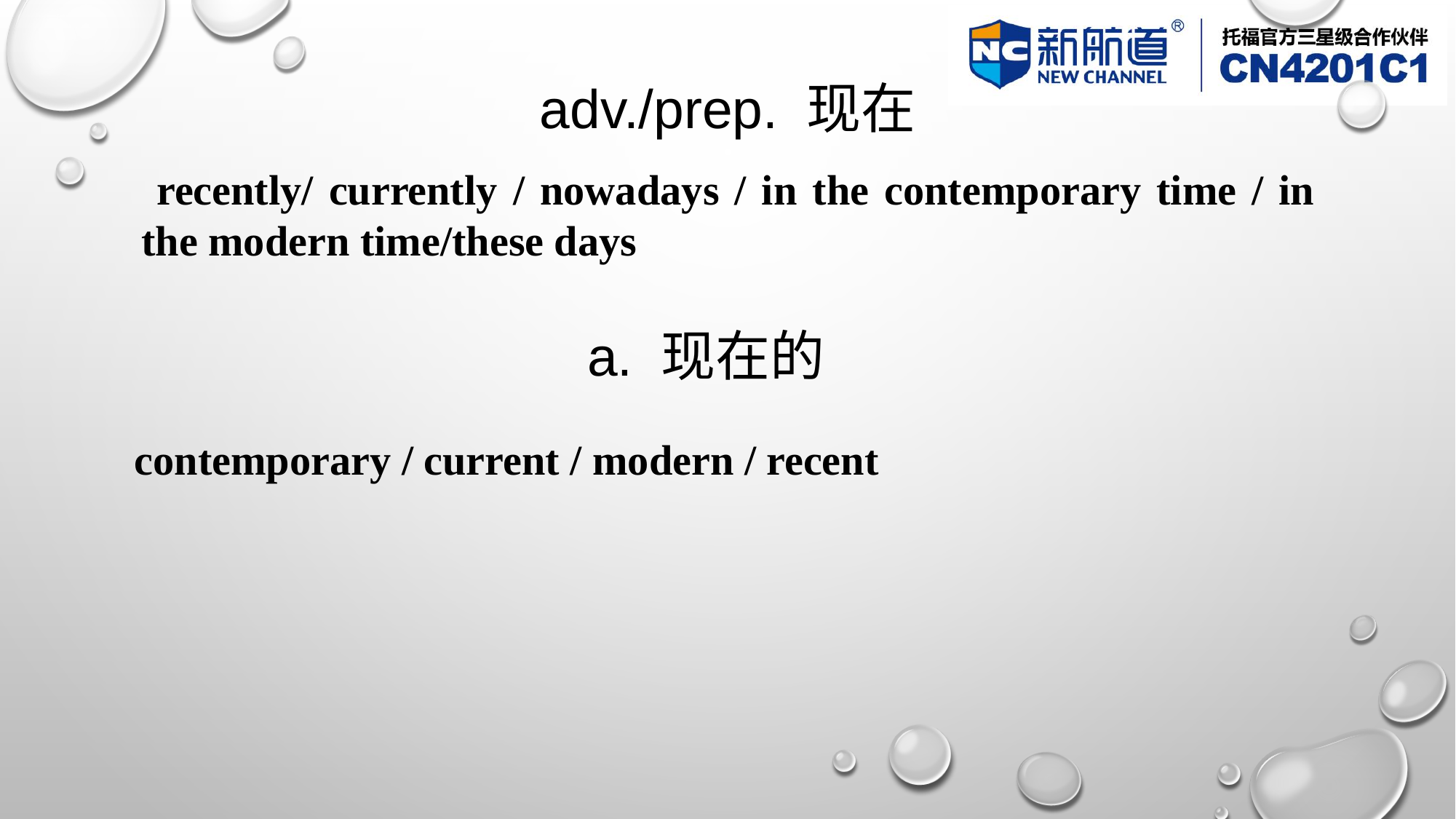

# adv./prep. 现在
 recently/ currently / nowadays / in the contemporary time / in the modern time/these days

a. 现在的
contemporary / current / modern / recent